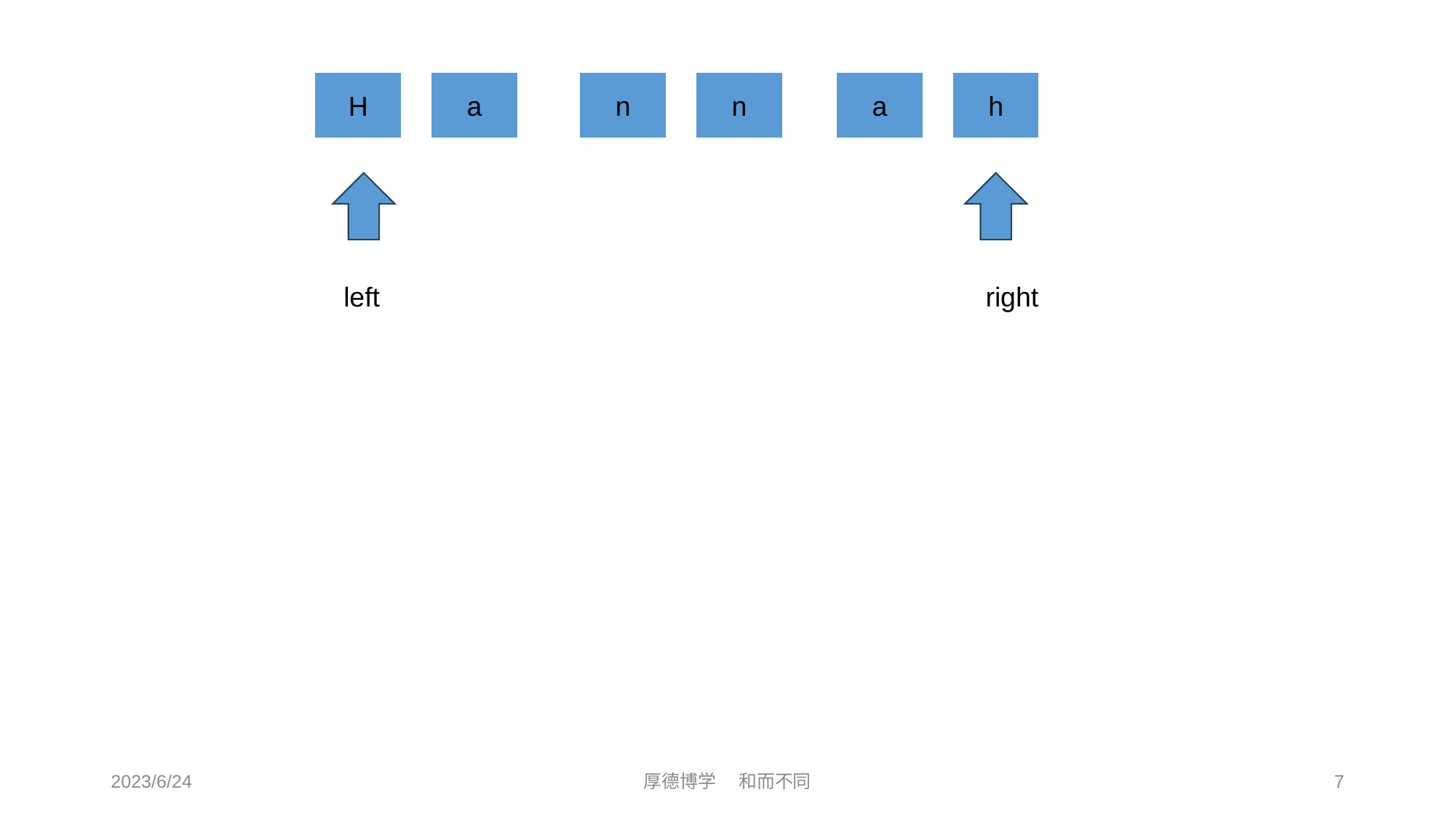

H
a
n
n
a
h

left
right
2023/6/24
厚德博学    和而不同
7